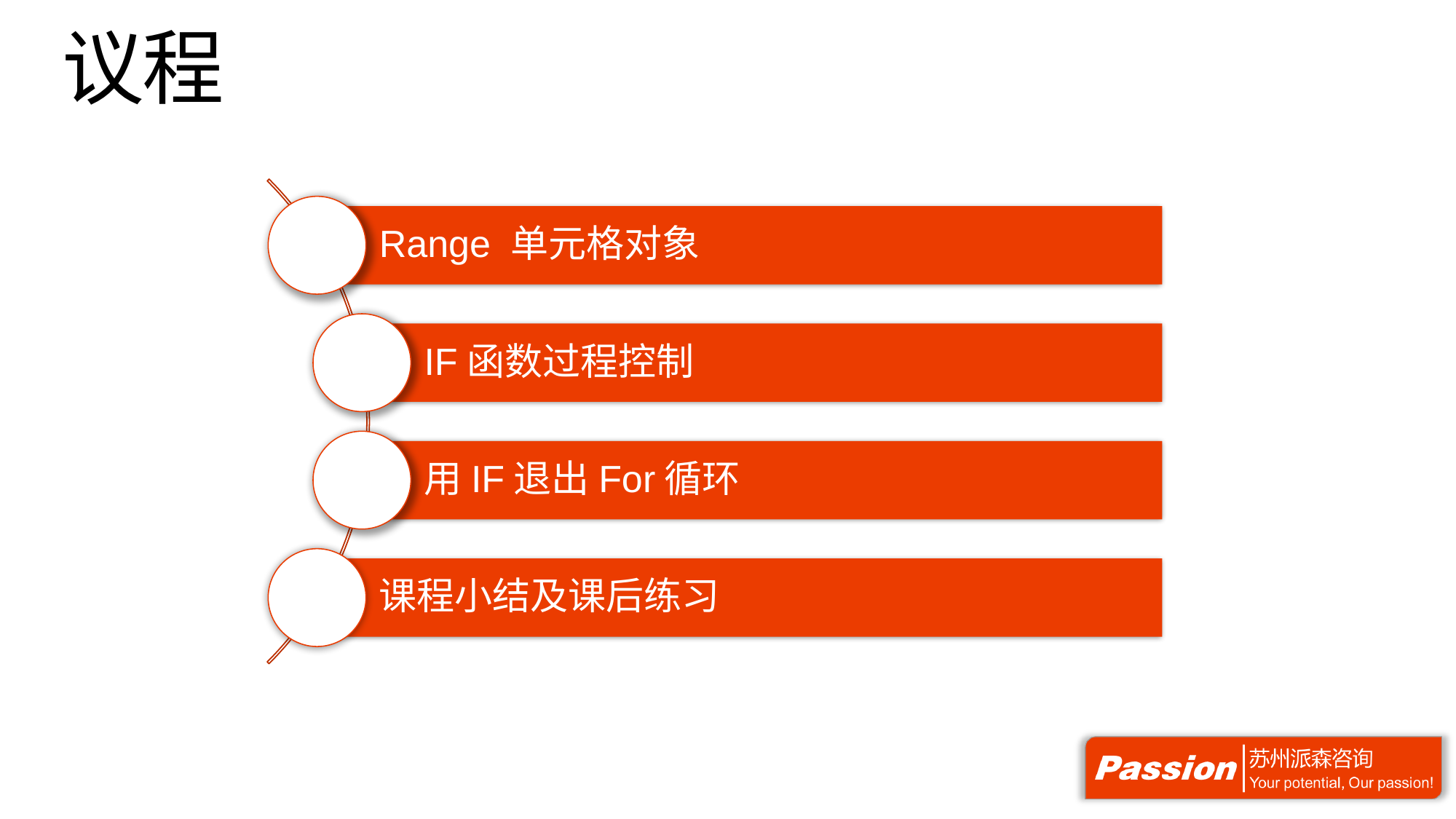

# 议程
Range 单元格对象
IF函数过程控制
用IF退出For循环
课程小结及课后练习